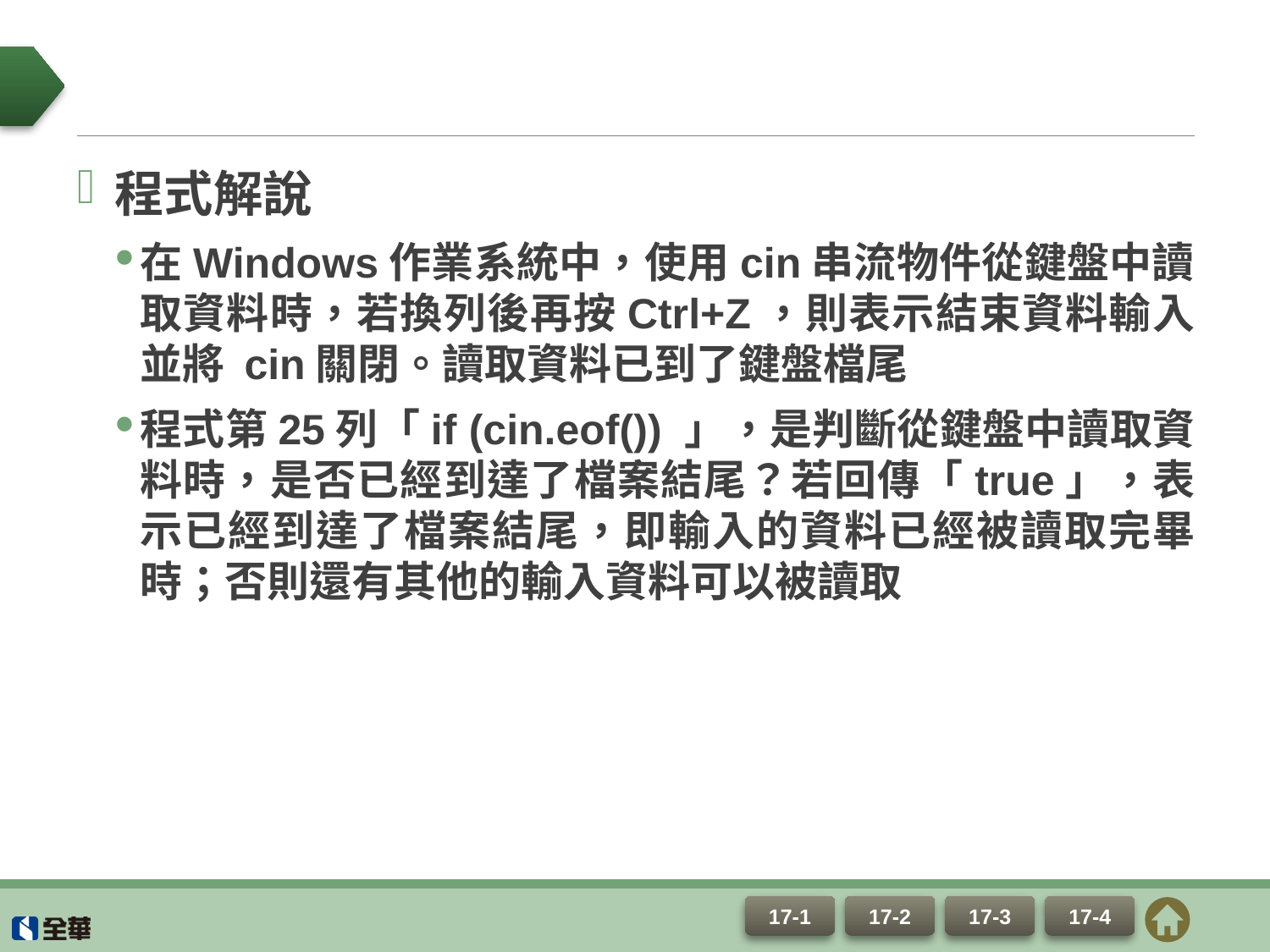

#
程式解說
在Windows作業系統中，使用cin串流物件從鍵盤中讀取資料時，若換列後再按Ctrl+Z，則表示結束資料輸入並將 cin關閉。讀取資料已到了鍵盤檔尾
程式第25列「if (cin.eof()) 」，是判斷從鍵盤中讀取資料時，是否已經到達了檔案結尾？若回傳「true」，表示已經到達了檔案結尾，即輸入的資料已經被讀取完畢時；否則還有其他的輸入資料可以被讀取